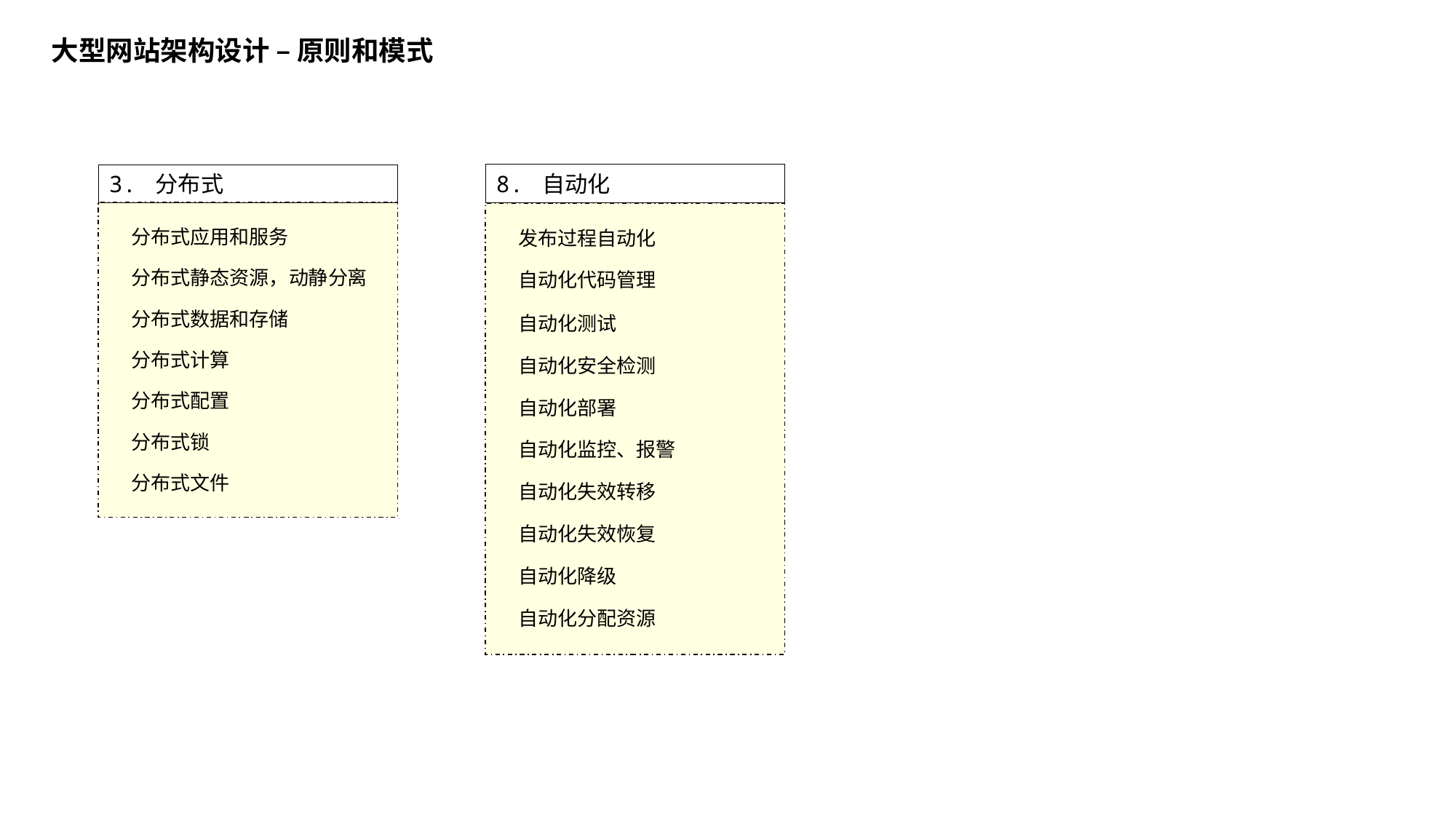

大型网站架构设计 – 原则和模式
8. 自动化
3. 分布式

分布式应用和服务
发布过程自动化
分布式静态资源，动静分离
自动化代码管理
分布式数据和存储
自动化测试
分布式计算
自动化安全检测
分布式配置
自动化部署
分布式锁
自动化监控、报警
分布式文件
自动化失效转移
自动化失效恢复
自动化降级
自动化分配资源